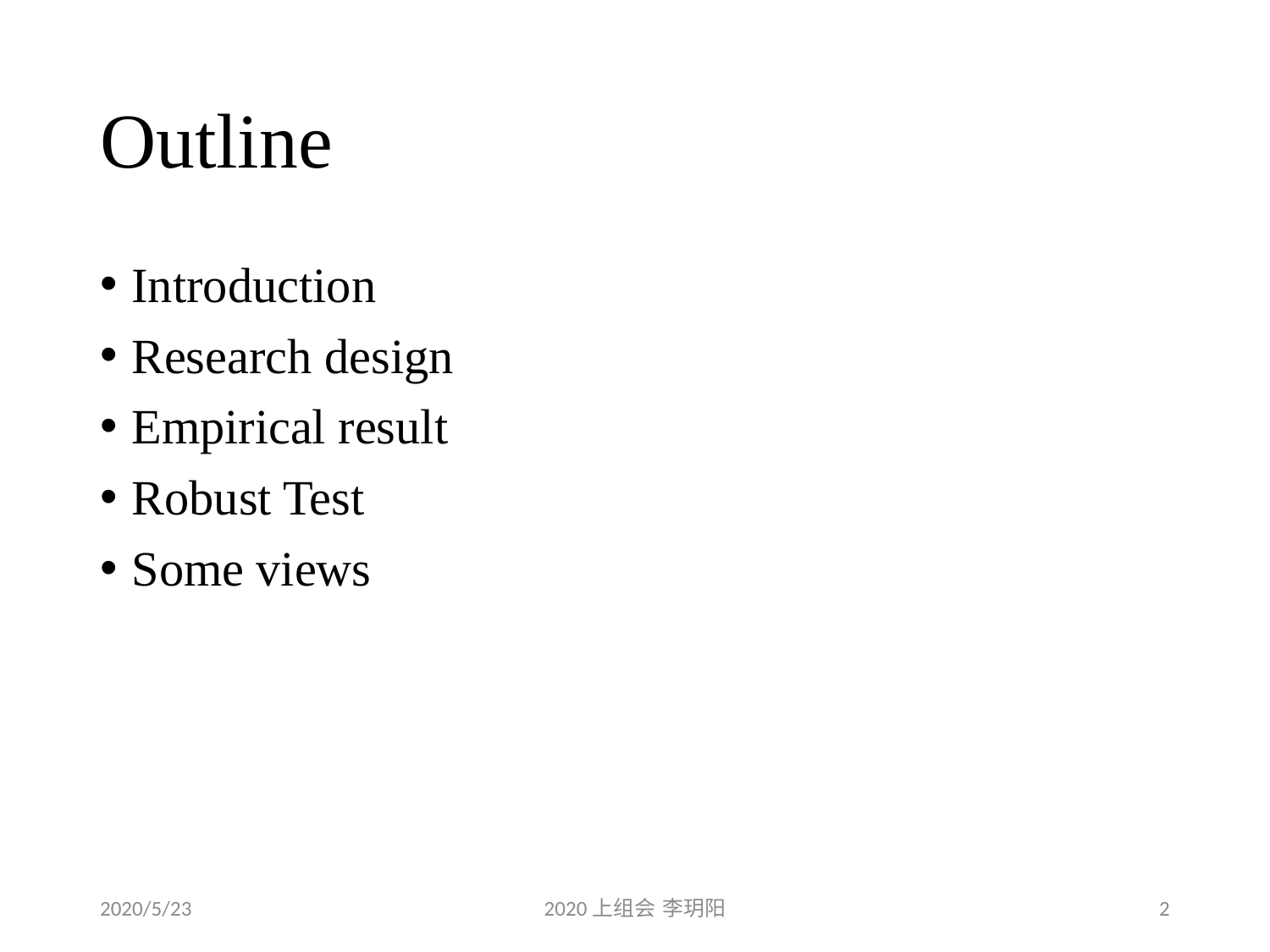

# Outline
Introduction
Research design
Empirical result
Robust Test
Some views

2020/5/23
2020上组会 李玥阳
2